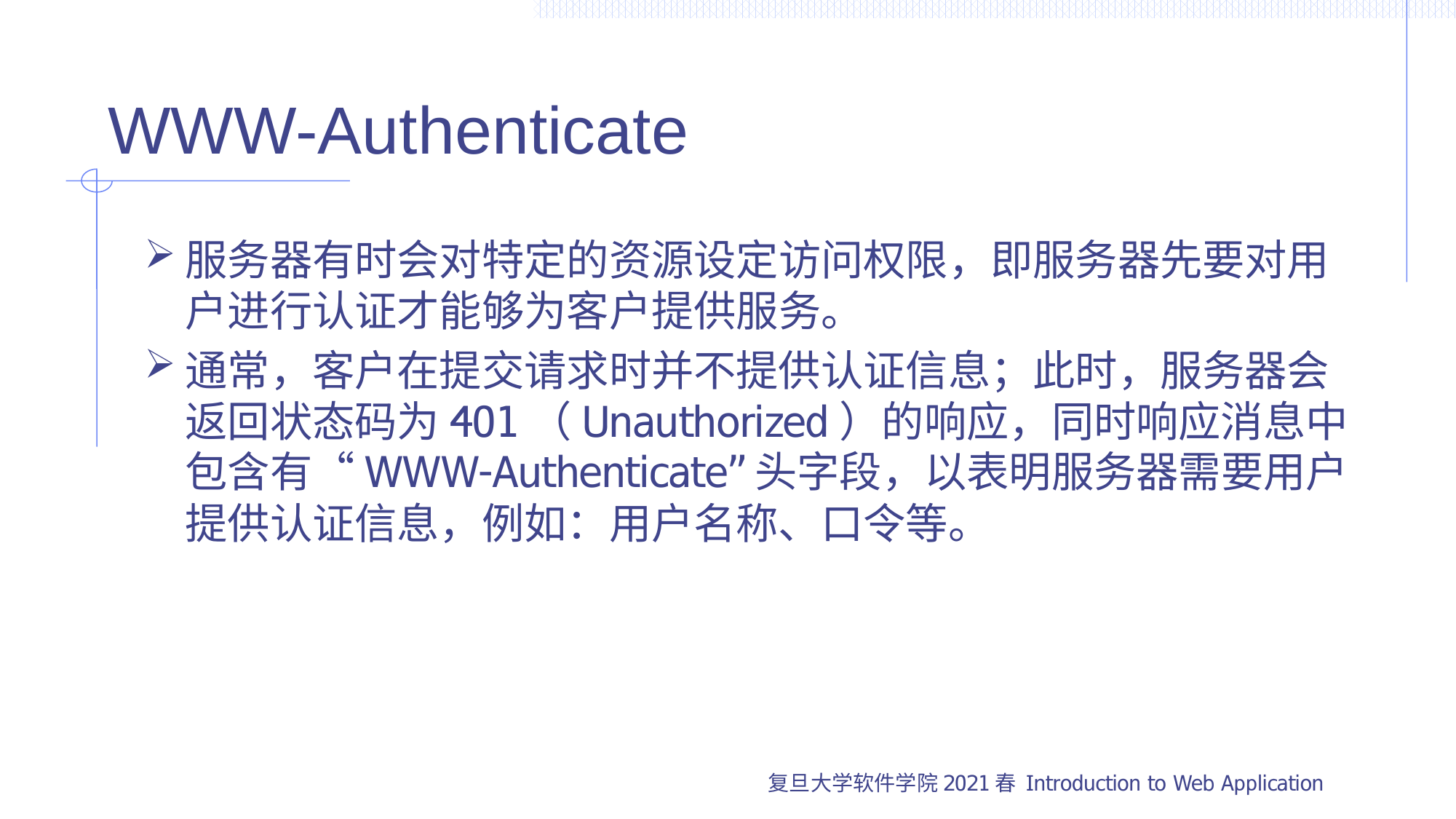

# WWW-Authenticate
服务器有时会对特定的资源设定访问权限，即服务器先要对用户进行认证才能够为客户提供服务。
通常，客户在提交请求时并不提供认证信息；此时，服务器会返回状态码为401（Unauthorized）的响应，同时响应消息中包含有“WWW-Authenticate”头字段，以表明服务器需要用户提供认证信息，例如：用户名称、口令等。